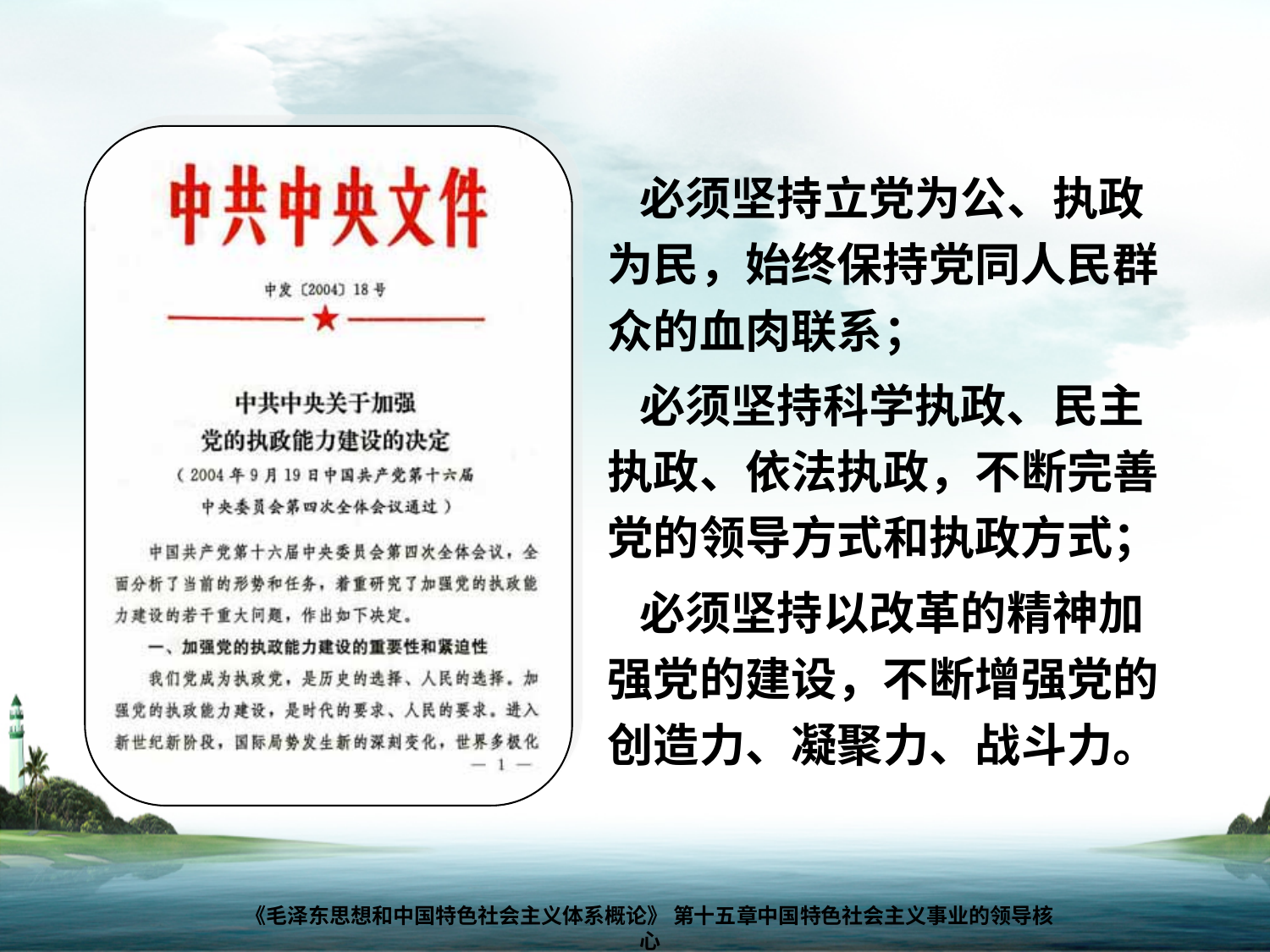

必须坚持立党为公、执政为民，始终保持党同人民群众的血肉联系；
  必须坚持科学执政、民主执政、依法执政，不断完善党的领导方式和执政方式；
  必须坚持以改革的精神加强党的建设，不断增强党的创造力、凝聚力、战斗力。
《毛泽东思想和中国特色社会主义体系概论》 第十五章中国特色社会主义事业的领导核心